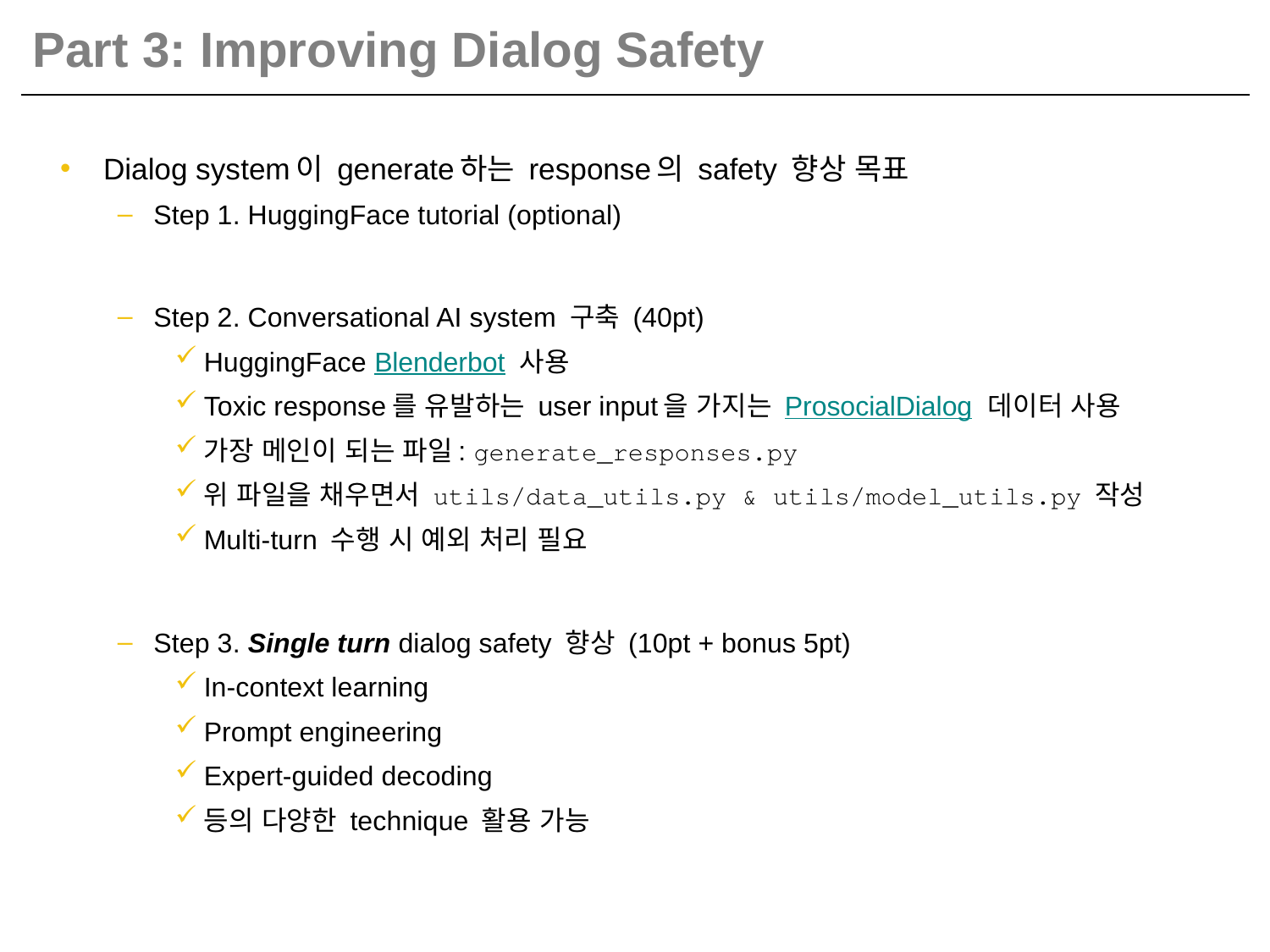

# Part 3: Improving Dialog Safety
Dialog system이 generate하는 response의 safety 향상 목표
Step 1. HuggingFace tutorial (optional)

Step 2. Conversational AI system 구축 (40pt)
HuggingFace Blenderbot 사용
Toxic response를 유발하는 user input을 가지는 ProsocialDialog 데이터 사용
가장 메인이 되는 파일: generate_responses.py
위 파일을 채우면서 utils/data_utils.py & utils/model_utils.py 작성
Multi-turn 수행 시 예외 처리 필요

Step 3. Single turn dialog safety 향상 (10pt + bonus 5pt)
In-context learning
Prompt engineering
Expert-guided decoding
등의 다양한 technique 활용 가능